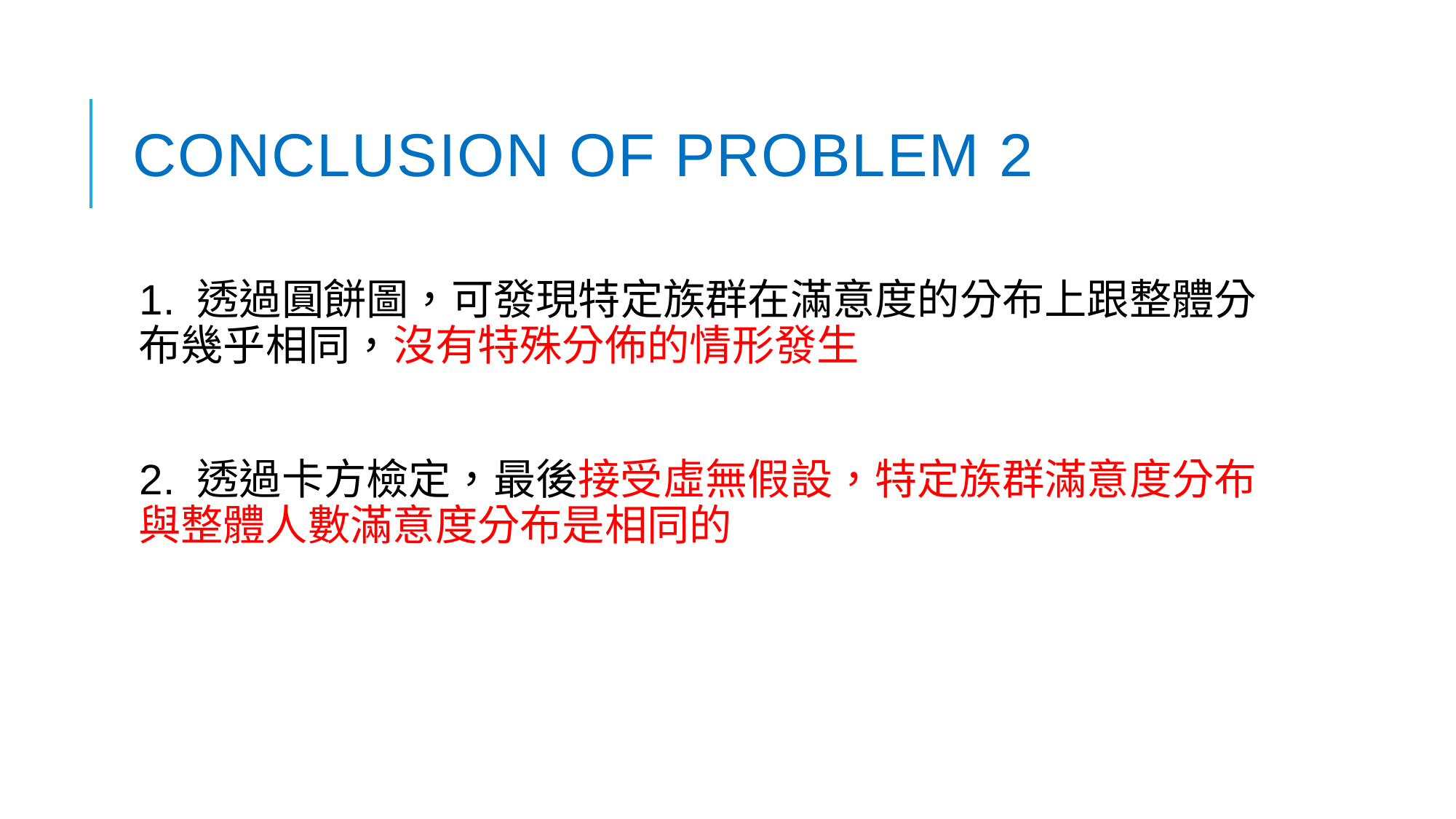

# Conclusion of problem 2
1. 透過圓餅圖，可發現特定族群在滿意度的分布上跟整體分布幾乎相同，沒有特殊分佈的情形發生

2. 透過卡方檢定，最後接受虛無假設，特定族群滿意度分布與整體人數滿意度分布是相同的